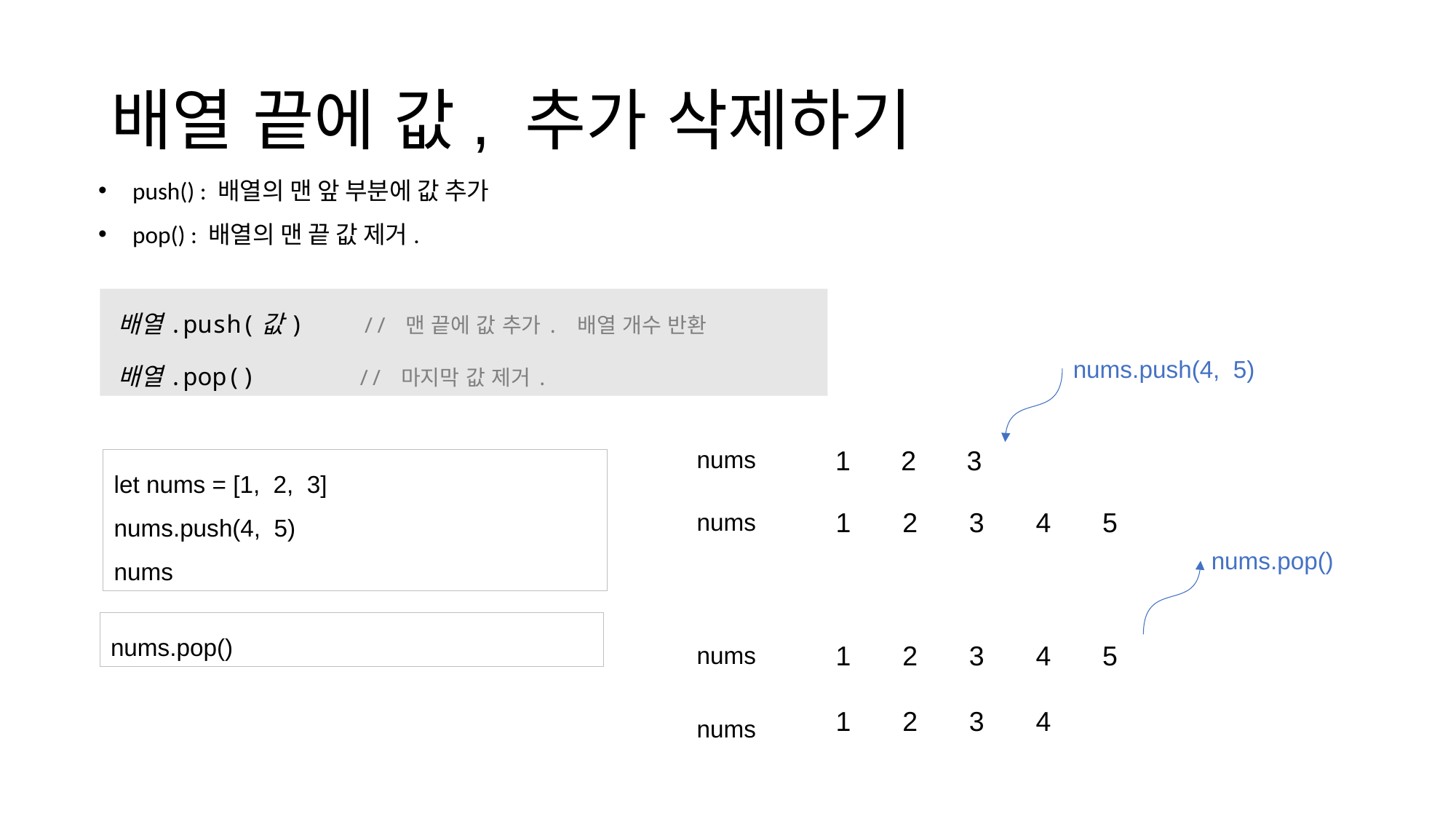

# 배열 끝에 값, 추가 삭제하기
push() : 배열의 맨 앞 부분에 값 추가
pop() : 배열의 맨 끝 값 제거.
배열.push(값)    // 맨 끝에 값 추가. 배열 개수 반환
배열.pop()       // 마지막 값 제거.
nums.push(4,  5)
nums
| 1 | 2 | 3 |
| --- | --- | --- |
let nums = [1,  2,  3]
nums.push(4,  5)
nums
nums
| 1 | 2 | 3 | 4 | 5 |
| --- | --- | --- | --- | --- |
nums.pop()
nums.pop()
nums
| 1 | 2 | 3 | 4 | 5 |
| --- | --- | --- | --- | --- |
| 1 | 2 | 3 | 4 |
| --- | --- | --- | --- |
nums